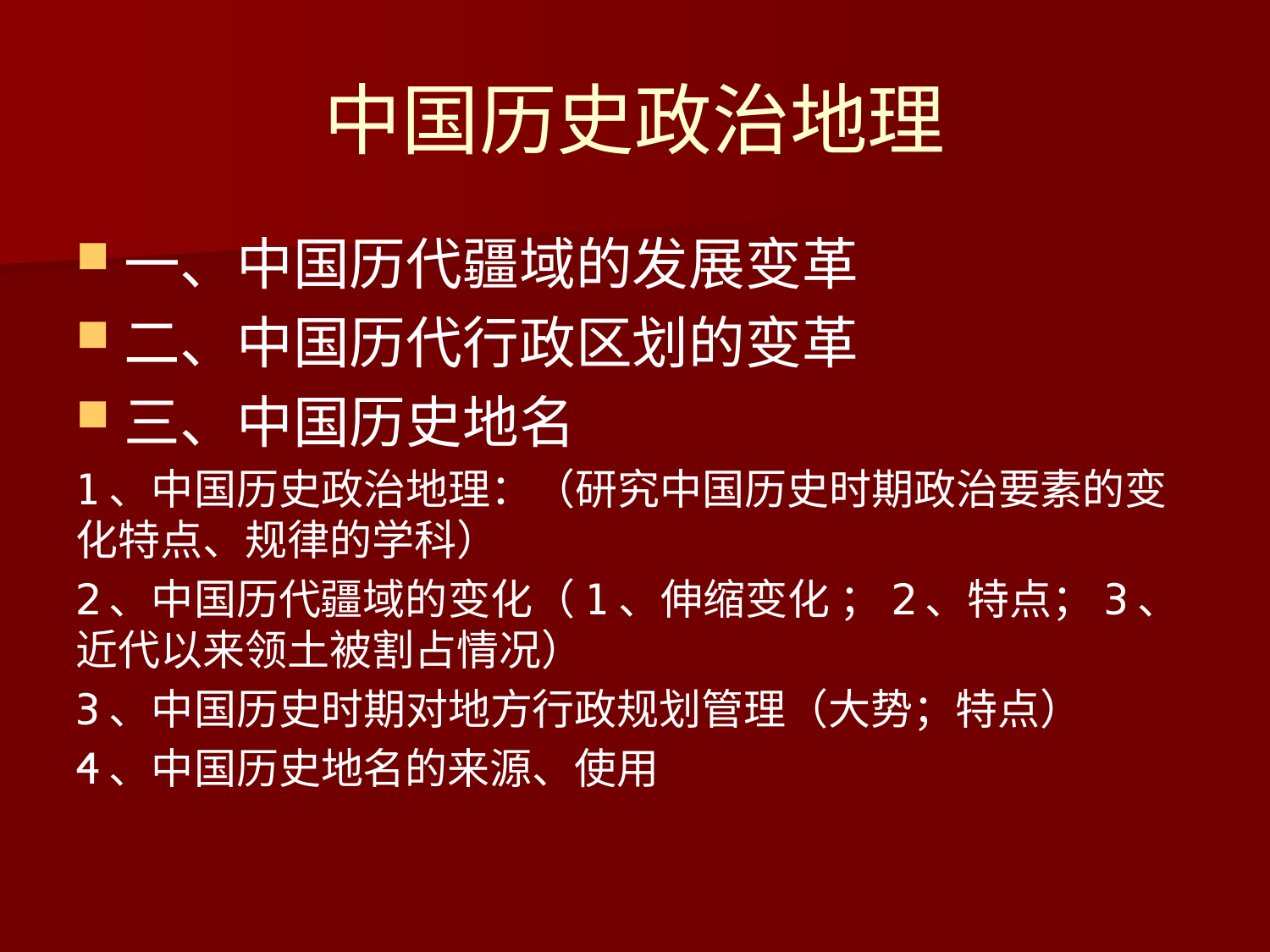

# 中国历史政治地理
一、中国历代疆域的发展变革
二、中国历代行政区划的变革
三、中国历史地名
1、中国历史政治地理：（研究中国历史时期政治要素的变化特点、规律的学科）
2、中国历代疆域的变化（1、伸缩变化 ；2、特点；3、近代以来领土被割占情况）
3、中国历史时期对地方行政规划管理（大势；特点）
4、中国历史地名的来源、使用